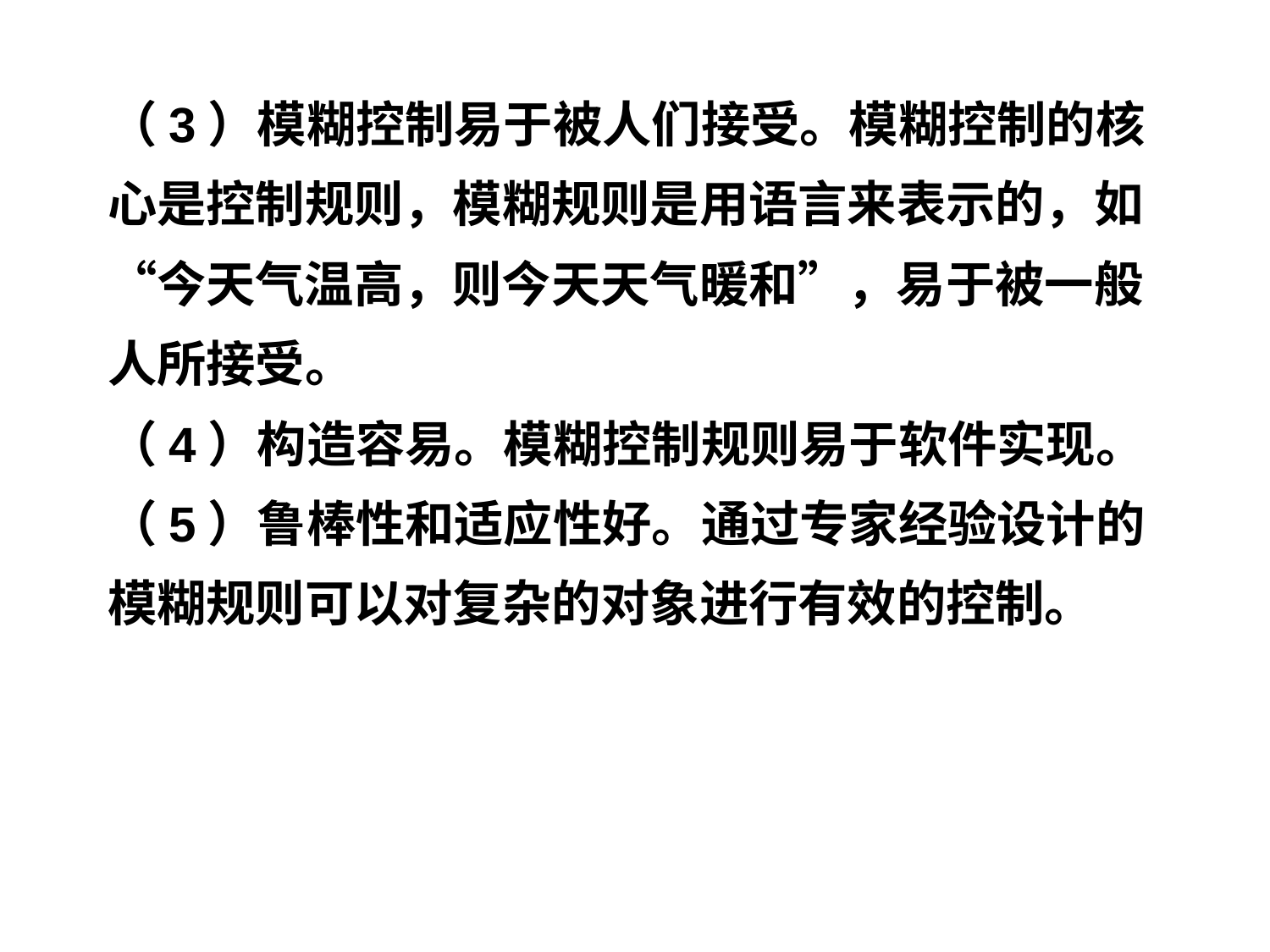

（3）模糊控制易于被人们接受。模糊控制的核心是控制规则，模糊规则是用语言来表示的，如“今天气温高，则今天天气暖和”，易于被一般人所接受。
（4）构造容易。模糊控制规则易于软件实现。
（5）鲁棒性和适应性好。通过专家经验设计的模糊规则可以对复杂的对象进行有效的控制。